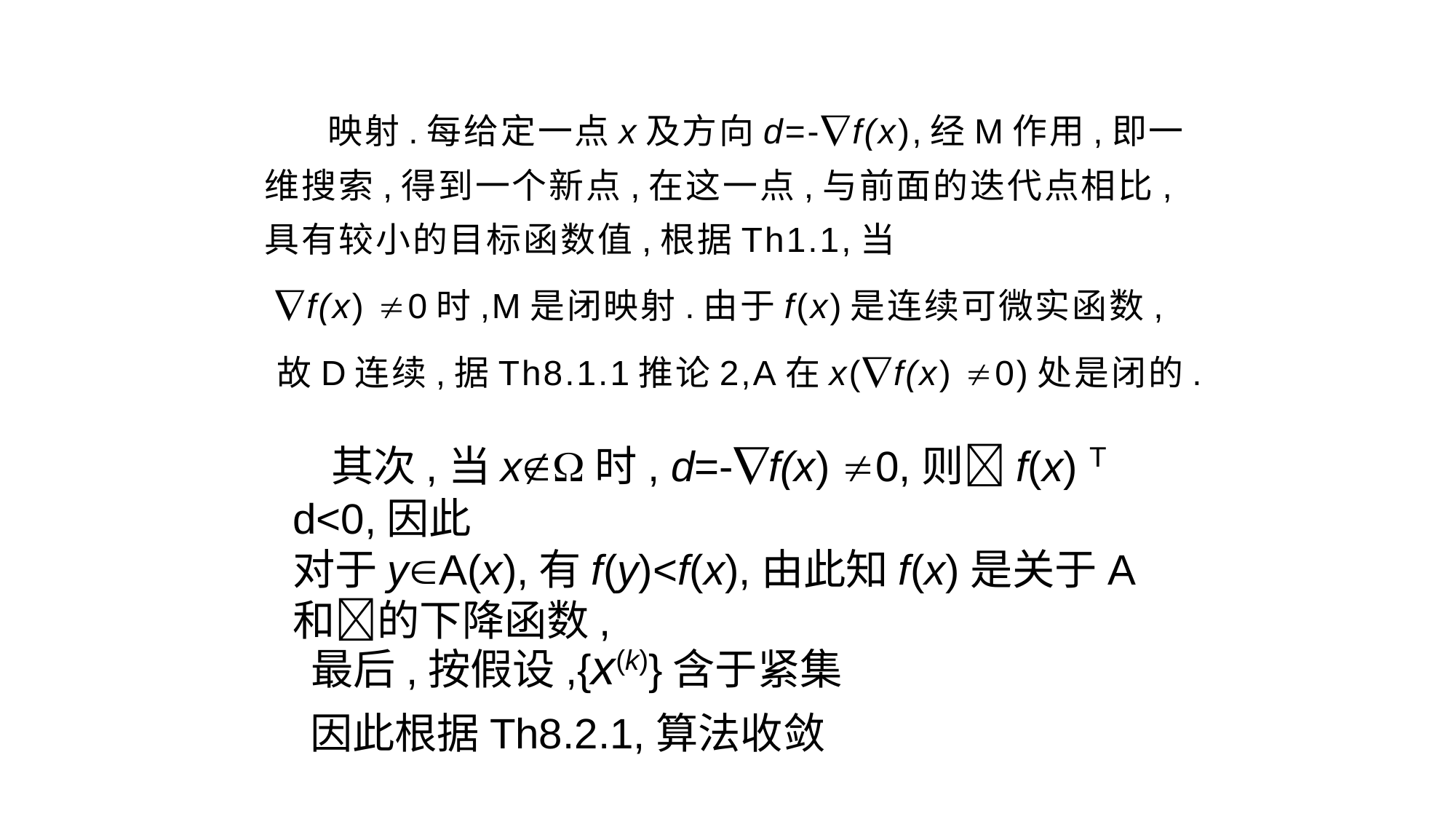

# 映射.每给定一点x及方向d=-∇f(x),经M作用,即一维搜索,得到一个新点,在这一点,与前面的迭代点相比,具有较小的目标函数值,根据Th1.1,当
   ∇f(x) ≠0时,M是闭映射.由于f(x)是连续可微实函数,
   故D连续,据Th8.1.1推论2,A在x(∇f(x) ≠0)处是闭的.
   其次,当x∉Ω时, d=-∇f(x) ≠0,则∇f(x) T d<0,因此
对于y∈A(x),有f(y)<f(x),由此知f(x)是关于A和Ω的下降函数,
最后,按假设,{x(k)}含于紧集
因此根据Th8.2.1,算法收敛